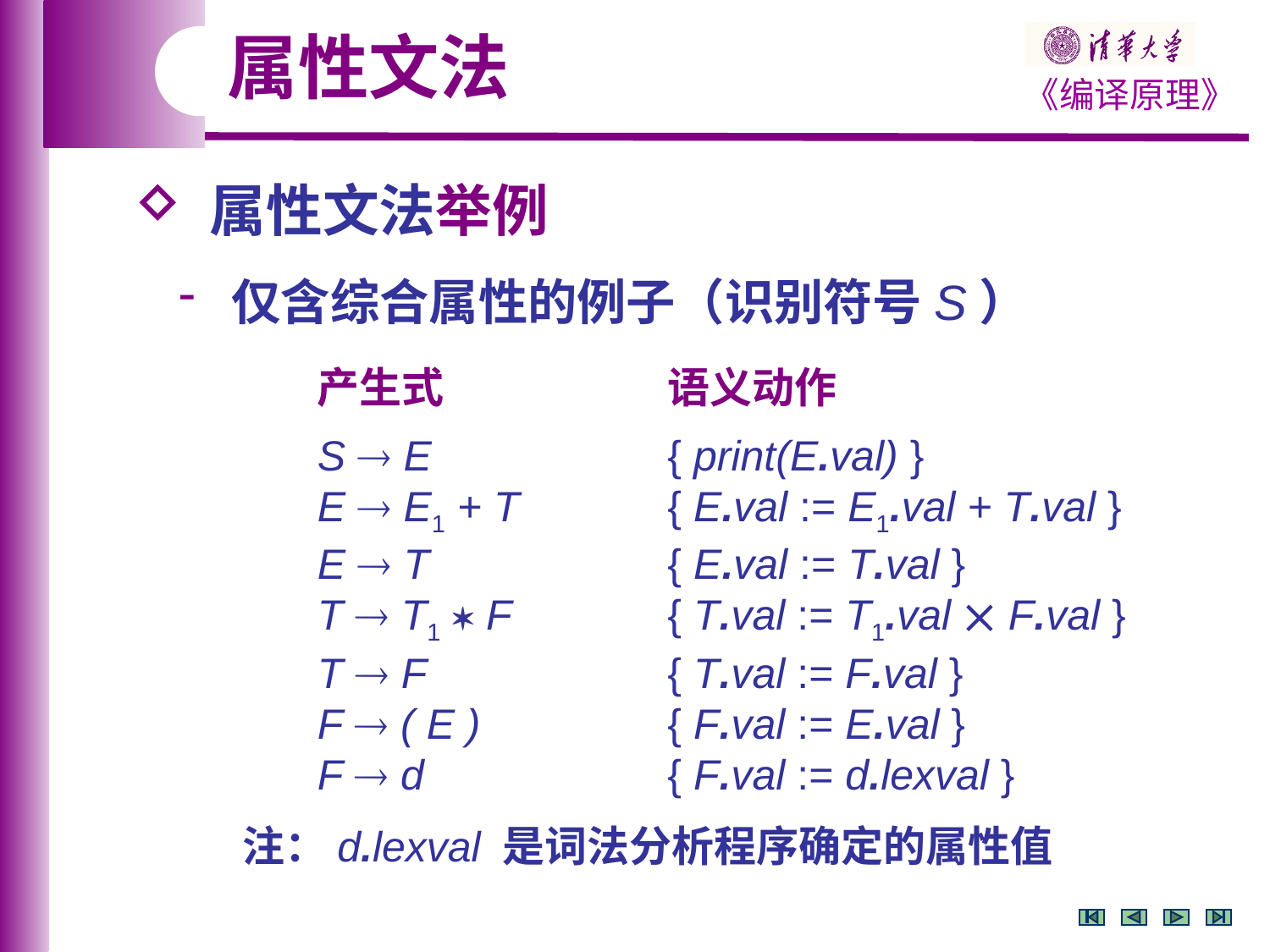

属性文法
 属性文法举例
 仅含综合属性的例子（识别符号S）
产生式

S → E
E → E1 + T
E → T
T → T1 ∗ F
T → F
F → ( E )
F → d
语义动作

{ print(E.val) }
{ E.val := E1.val + T.val }
{ E.val := T.val }
{ T.val := T1.val × F.val }
{ T.val := F.val }
{ F.val := E.val }
{ F.val := d.lexval }
注：d.lexval 是词法分析程序确定的属性值